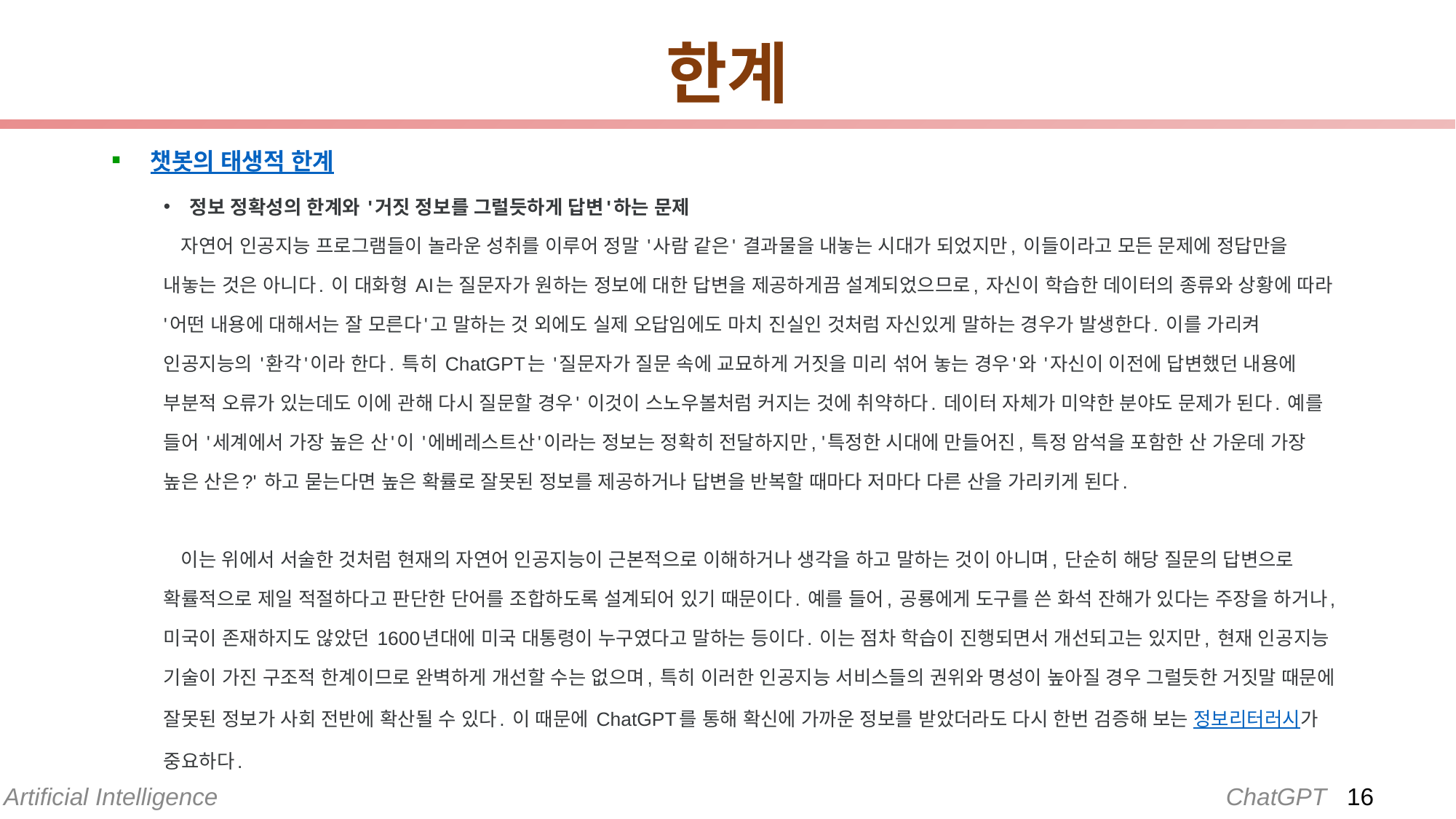

# 한계
챗봇의 태생적 한계
정보 정확성의 한계와 '거짓 정보를 그럴듯하게 답변'하는 문제
   자연어 인공지능 프로그램들이 놀라운 성취를 이루어 정말 '사람 같은' 결과물을 내놓는 시대가 되었지만, 이들이라고 모든 문제에 정답만을 내놓는 것은 아니다. 이 대화형 AI는 질문자가 원하는 정보에 대한 답변을 제공하게끔 설계되었으므로, 자신이 학습한 데이터의 종류와 상황에 따라 '어떤 내용에 대해서는 잘 모른다'고 말하는 것 외에도 실제 오답임에도 마치 진실인 것처럼 자신있게 말하는 경우가 발생한다. 이를 가리켜 인공지능의 '환각'이라 한다. 특히 ChatGPT는 '질문자가 질문 속에 교묘하게 거짓을 미리 섞어 놓는 경우'와 '자신이 이전에 답변했던 내용에 부분적 오류가 있는데도 이에 관해 다시 질문할 경우' 이것이 스노우볼처럼 커지는 것에 취약하다. 데이터 자체가 미약한 분야도 문제가 된다. 예를 들어 '세계에서 가장 높은 산'이 '에베레스트산'이라는 정보는 정확히 전달하지만, '특정한 시대에 만들어진, 특정 암석을 포함한 산 가운데 가장 높은 산은?' 하고 묻는다면 높은 확률로 잘못된 정보를 제공하거나 답변을 반복할 때마다 저마다 다른 산을 가리키게 된다.

   이는 위에서 서술한 것처럼 현재의 자연어 인공지능이 근본적으로 이해하거나 생각을 하고 말하는 것이 아니며, 단순히 해당 질문의 답변으로 확률적으로 제일 적절하다고 판단한 단어를 조합하도록 설계되어 있기 때문이다. 예를 들어, 공룡에게 도구를 쓴 화석 잔해가 있다는 주장을 하거나, 미국이 존재하지도 않았던 1600년대에 미국 대통령이 누구였다고 말하는 등이다. 이는 점차 학습이 진행되면서 개선되고는 있지만, 현재 인공지능 기술이 가진 구조적 한계이므로 완벽하게 개선할 수는 없으며, 특히 이러한 인공지능 서비스들의 권위와 명성이 높아질 경우 그럴듯한 거짓말 때문에 잘못된 정보가 사회 전반에 확산될 수 있다. 이 때문에 ChatGPT를 통해 확신에 가까운 정보를 받았더라도 다시 한번 검증해 보는 정보리터러시가 중요하다.